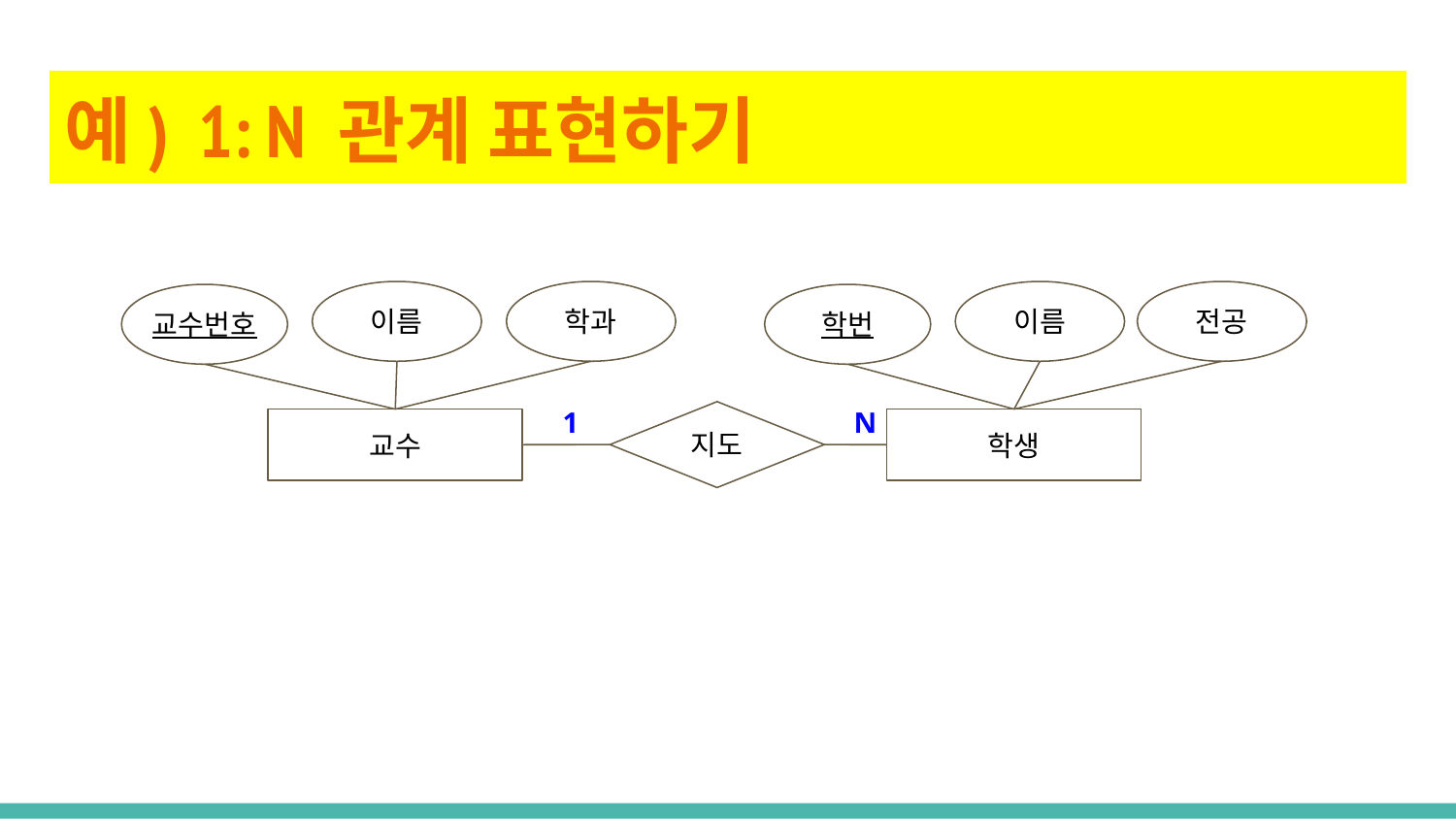

# 예)  1: N 관계 표현하기
이름
학과
이름
전공
교수번호
학번
1
N
지도
교수
학생